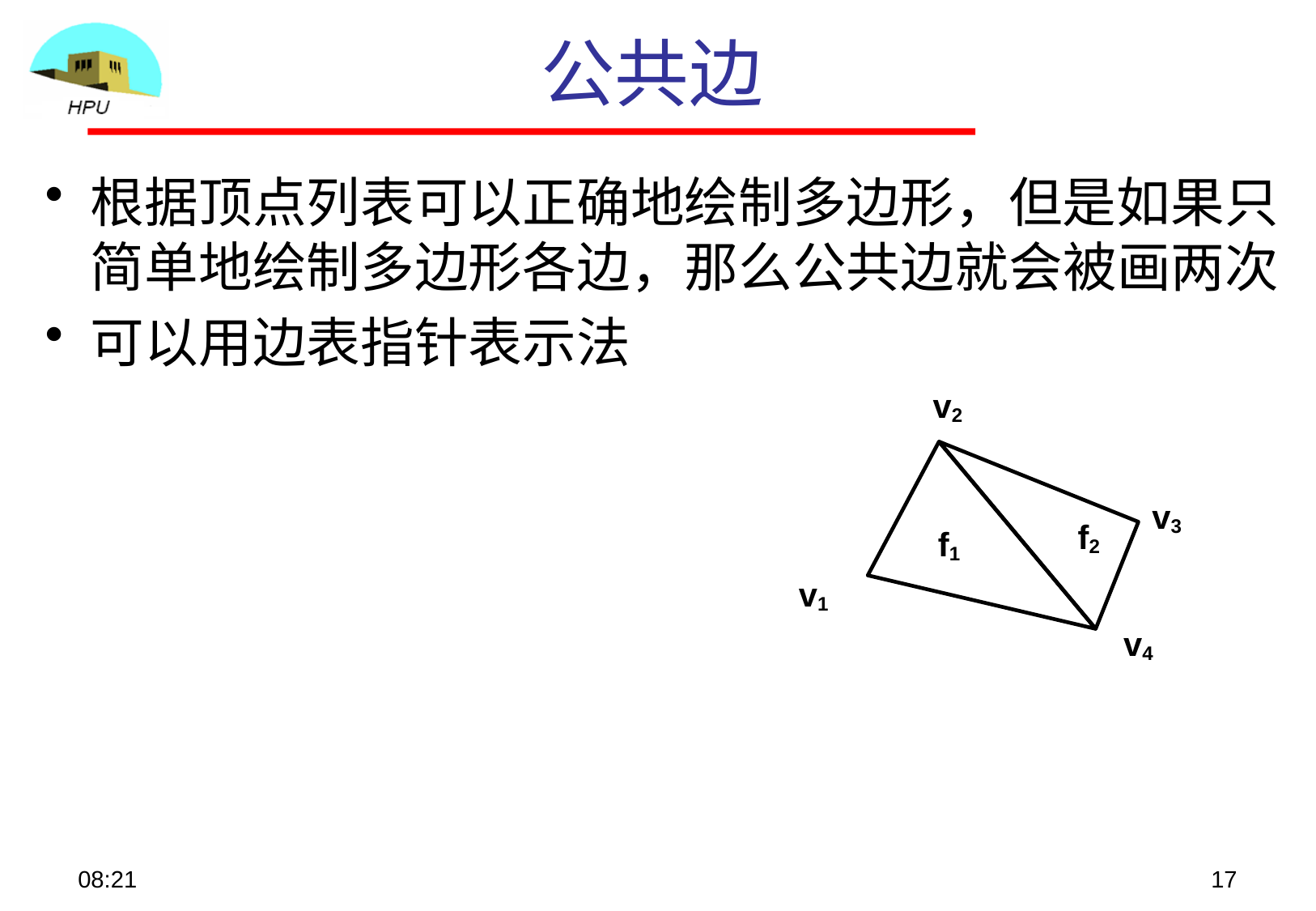

# 公共边
根据顶点列表可以正确地绘制多边形，但是如果只简单地绘制多边形各边，那么公共边就会被画两次
可以用边表指针表示法
v2

v3
f2
f1
v1
v4
08:21
17